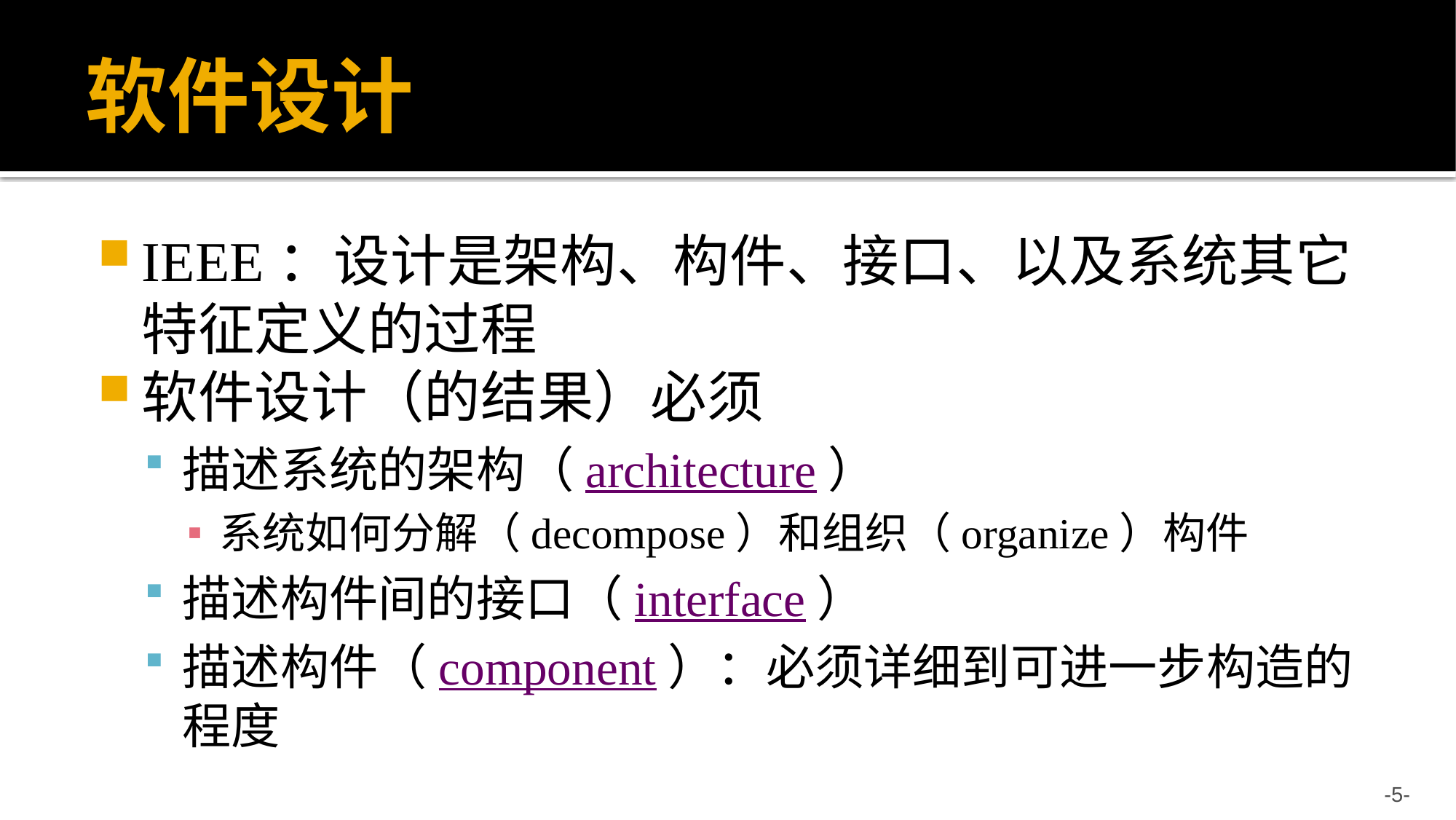

# 软件设计
IEEE：设计是架构、构件、接口、以及系统其它特征定义的过程
软件设计（的结果）必须
描述系统的架构（architecture）
系统如何分解（decompose）和组织（organize）构件
描述构件间的接口（interface）
描述构件（component）：必须详细到可进一步构造的程度
-5-